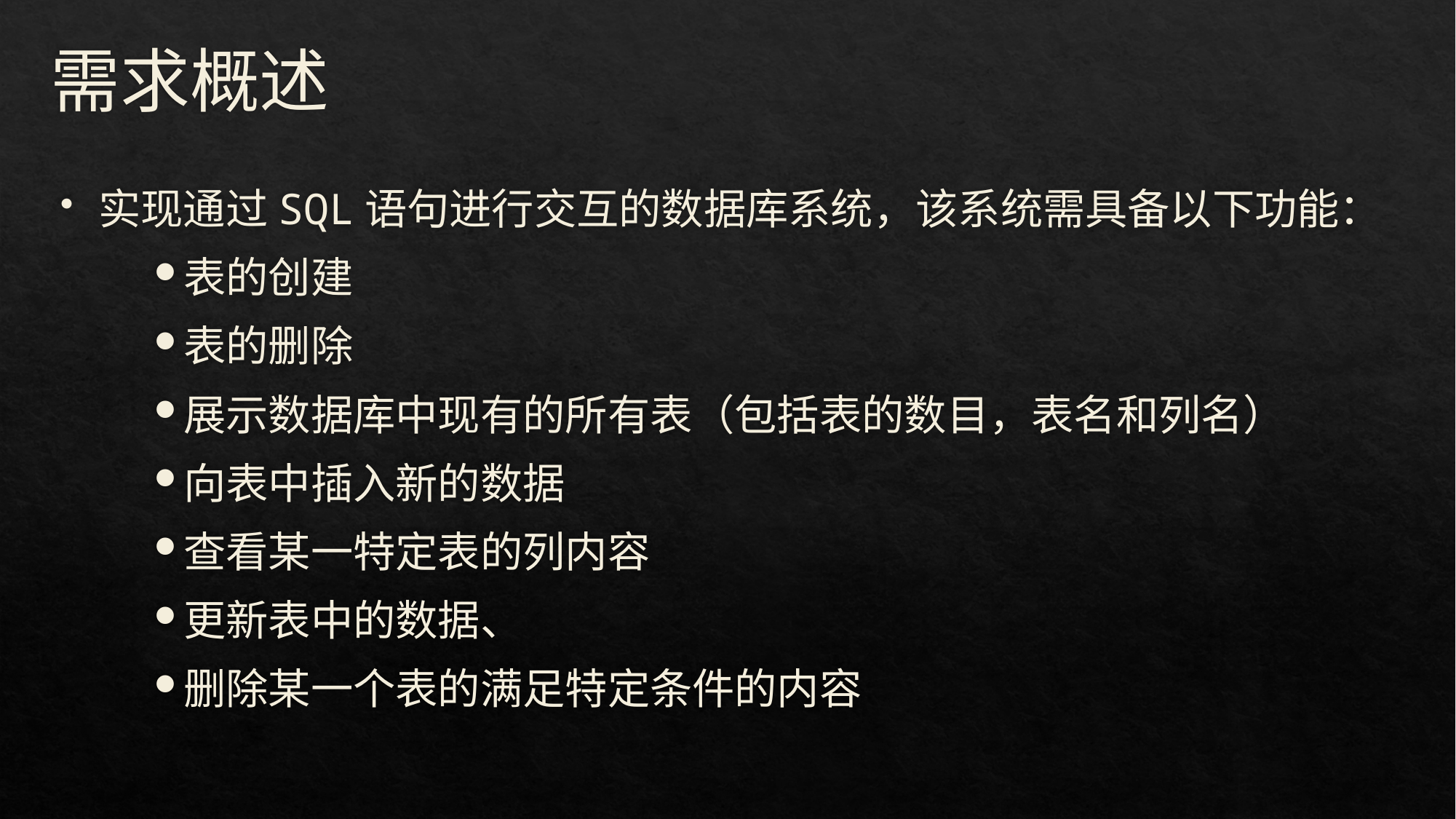

# 需求概述
实现通过SQL语句进行交互的数据库系统，该系统需具备以下功能：
表的创建
表的删除
展示数据库中现有的所有表（包括表的数目，表名和列名）
向表中插入新的数据
查看某一特定表的列内容
更新表中的数据、
删除某一个表的满足特定条件的内容